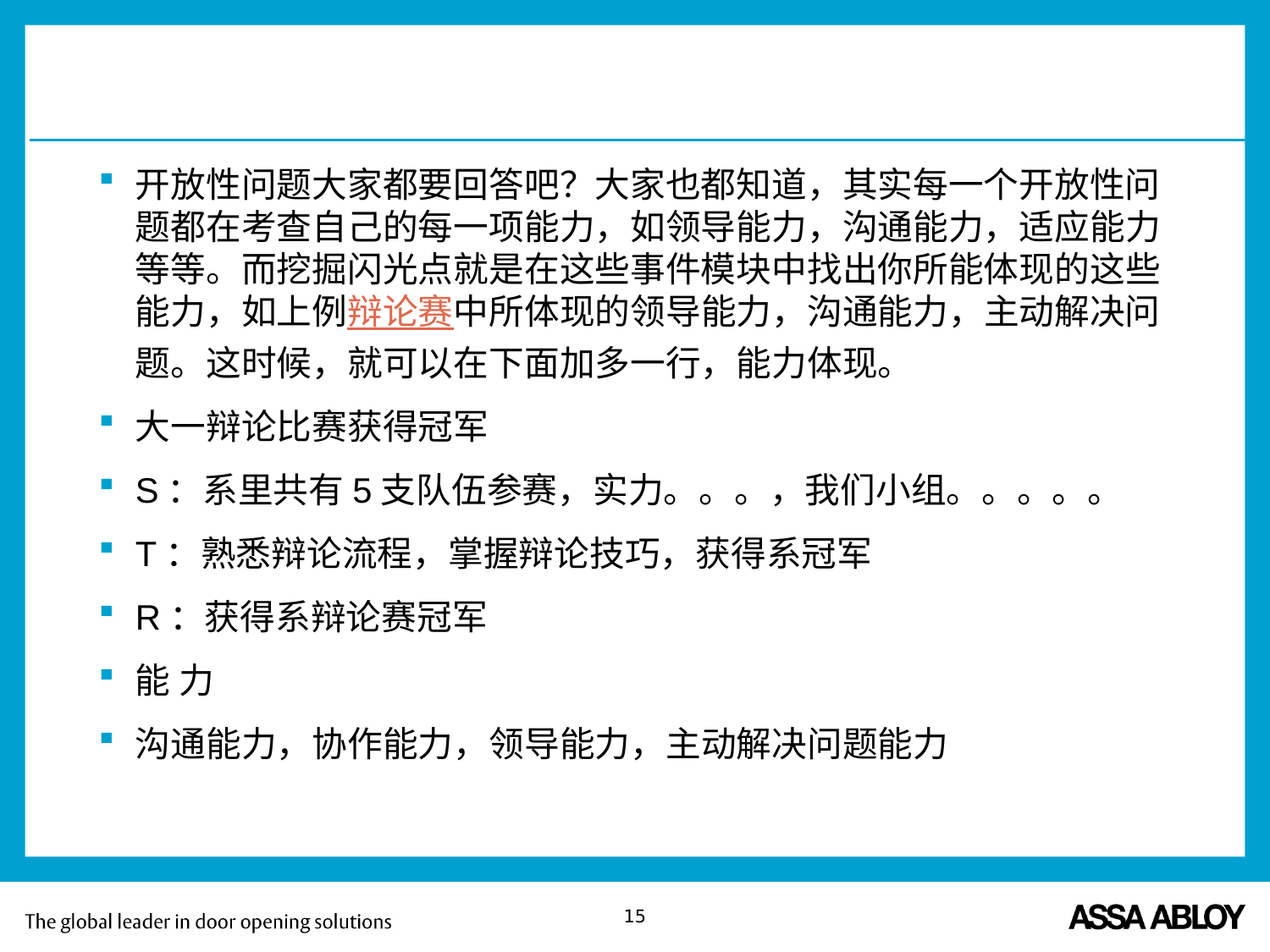

开放性问题大家都要回答吧？大家也都知道，其实每一个开放性问题都在考查自己的每一项能力，如领导能力，沟通能力，适应能力等等。而挖掘闪光点就是在这些事件模块中找出你所能体现的这些能力，如上例辩论赛中所体现的领导能力，沟通能力，主动解决问题。这时候，就可以在下面加多一行，能力体现。
大一辩论比赛获得冠军
S：系里共有5支队伍参赛，实力。。。，我们小组。。。。。
T：熟悉辩论流程，掌握辩论技巧，获得系冠军
R：获得系辩论赛冠军
能 力
沟通能力，协作能力，领导能力，主动解决问题能力

15